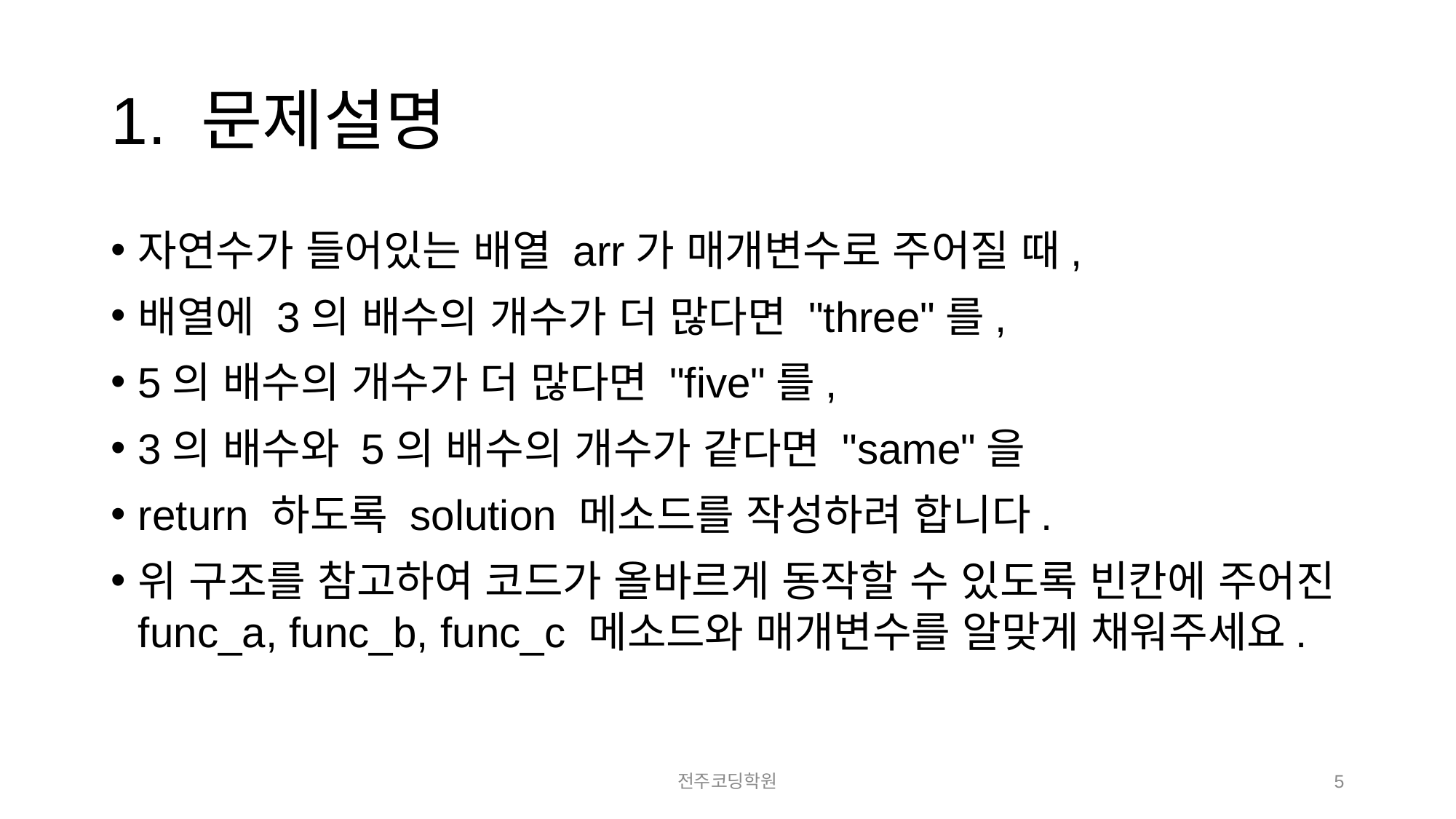

# 1. 문제설명
자연수가 들어있는 배열 arr가 매개변수로 주어질 때,
배열에 3의 배수의 개수가 더 많다면 "three"를,
5의 배수의 개수가 더 많다면 "five"를,
3의 배수와 5의 배수의 개수가 같다면 "same"을
return 하도록 solution 메소드를 작성하려 합니다.
위 구조를 참고하여 코드가 올바르게 동작할 수 있도록 빈칸에 주어진 func_a, func_b, func_c 메소드와 매개변수를 알맞게 채워주세요.
전주코딩학원
5